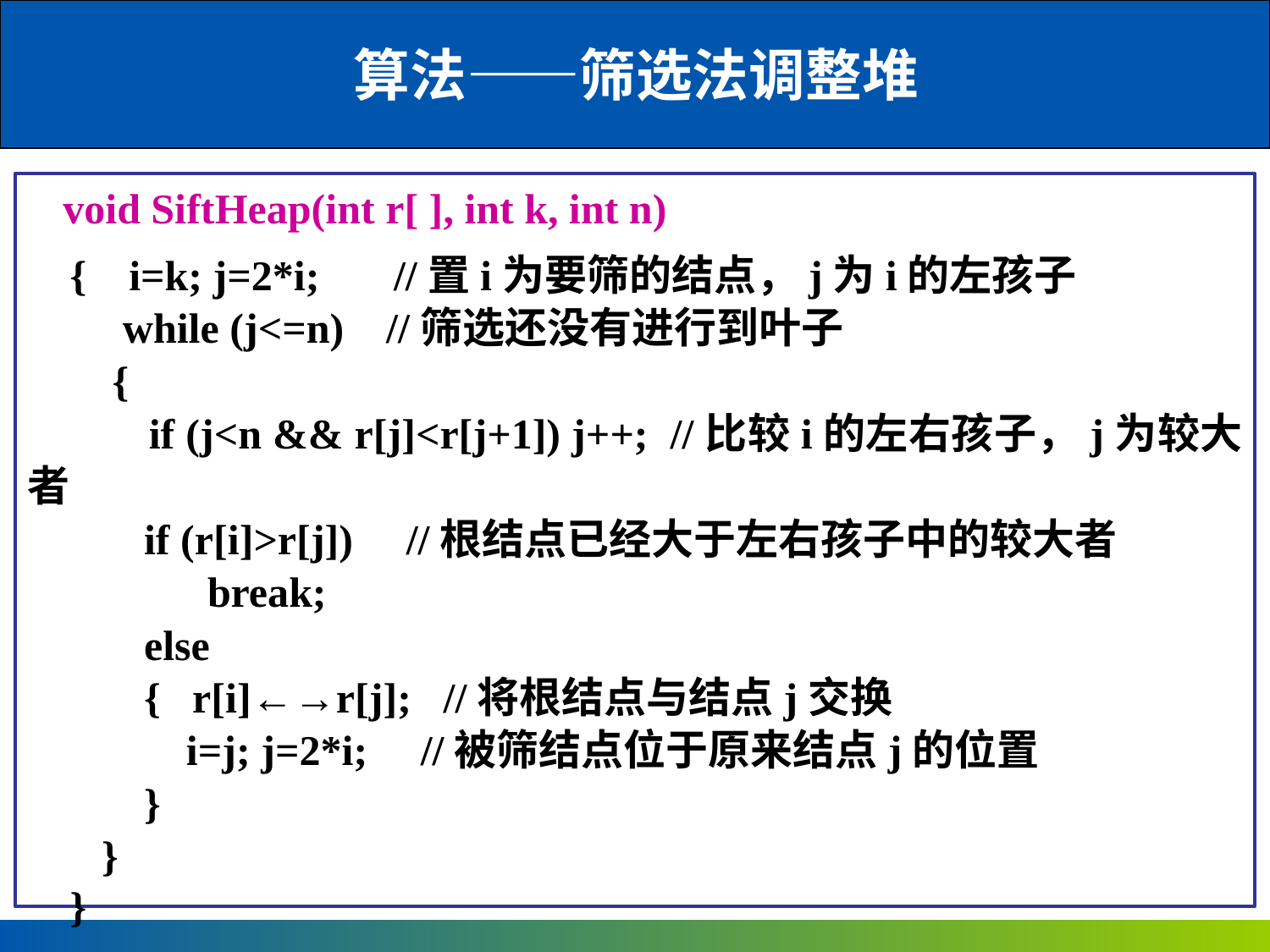

算法——筛选法调整堆
    void SiftHeap(int r[ ], int k, int n)
    {    i=k; j=2*i;       //置i为要筛的结点，j为i的左孩子
         while (j<=n)    //筛选还没有进行到叶子
        {
           if (j<n && r[j]<r[j+1]) j++;  //比较i的左右孩子，j为较大者
           if (r[i]>r[j])     //根结点已经大于左右孩子中的较大者
                 break;
           else
           {   r[i]←→r[j];   //将根结点与结点j交换
               i=j; j=2*i;     //被筛结点位于原来结点j的位置
           }
       }
    }